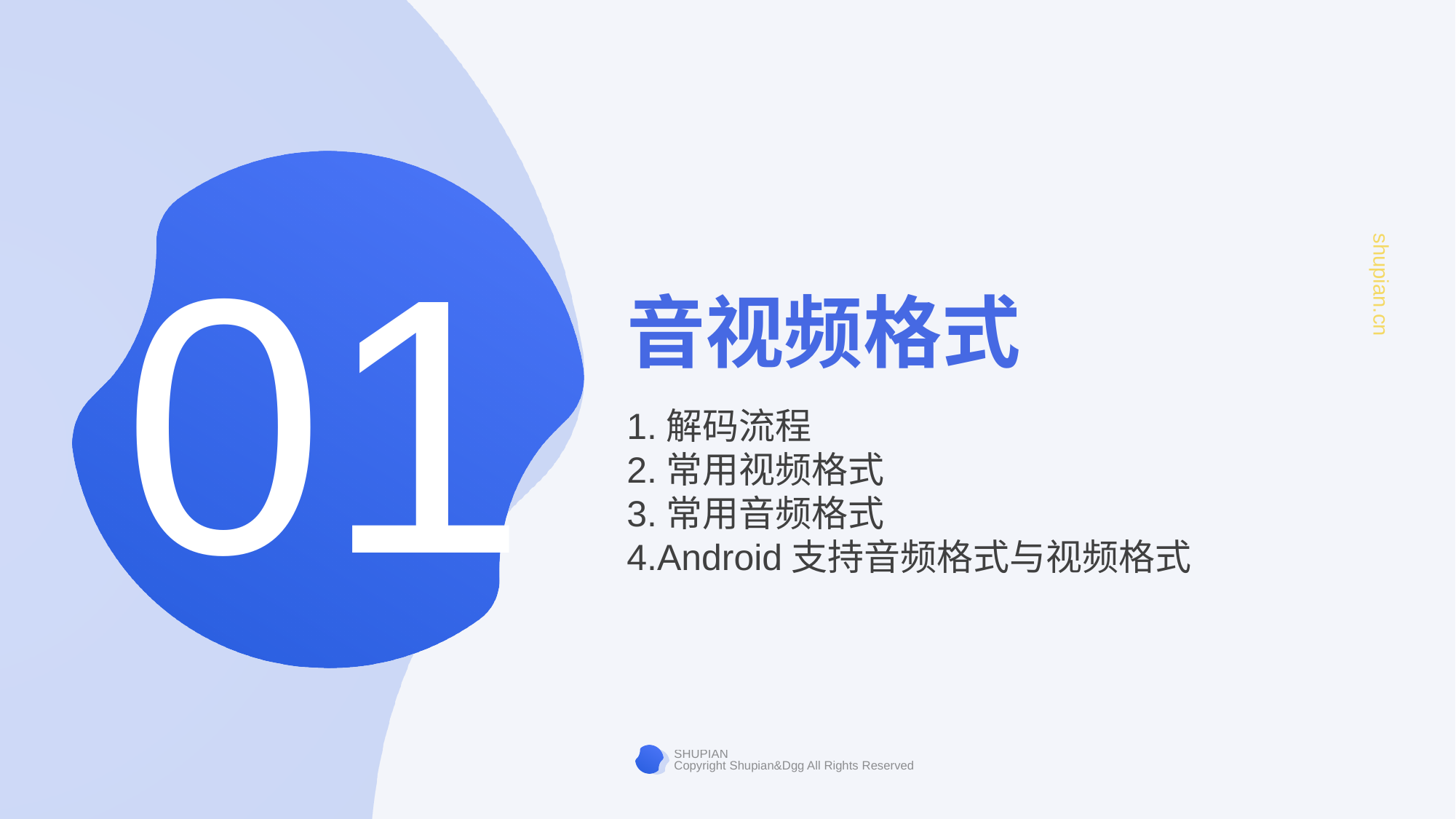

01
音视频格式
1.解码流程
2.常用视频格式
3.常用音频格式
4.Android支持音频格式与视频格式